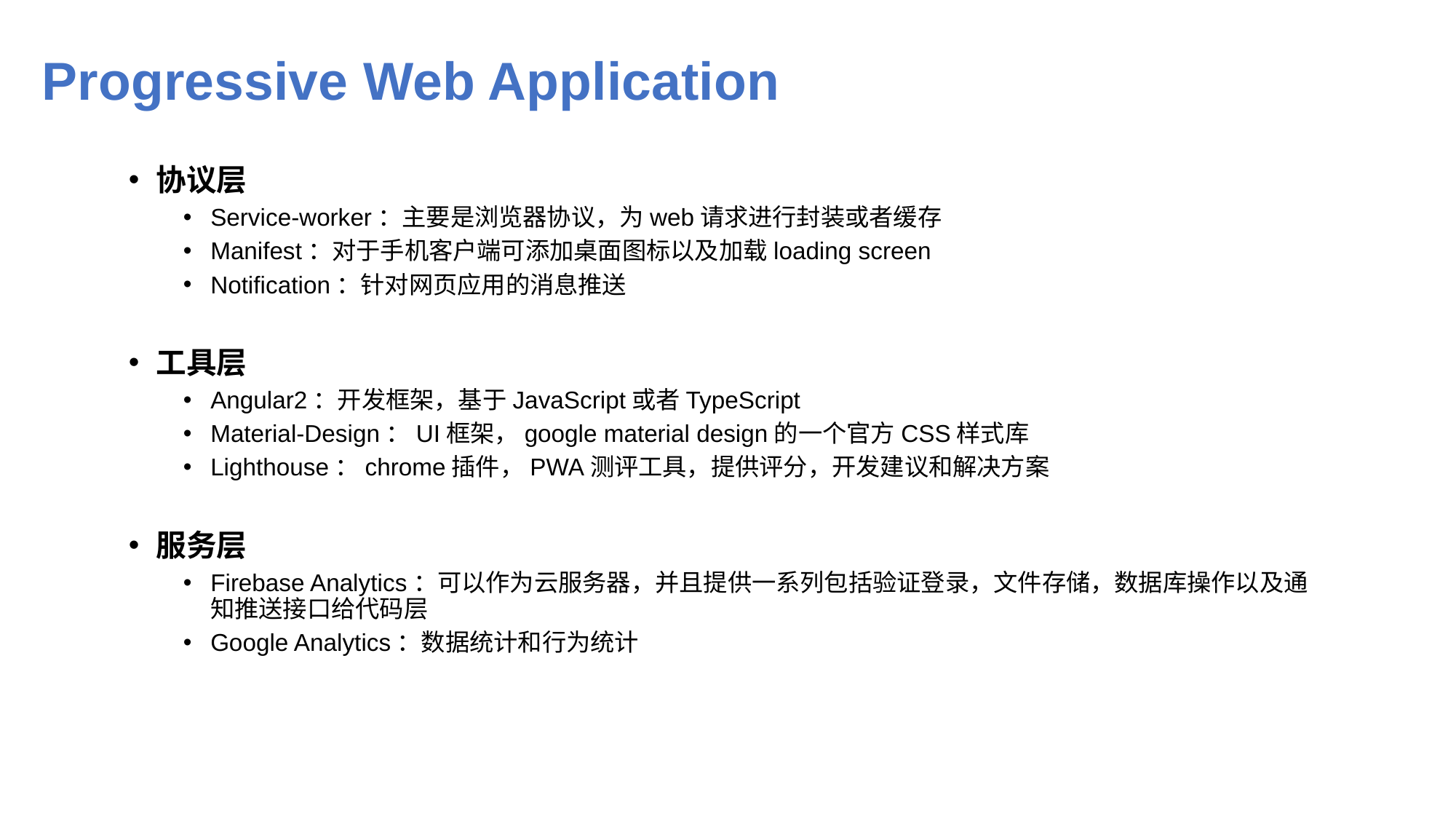

# Progressive Web Application
协议层
Service-worker：主要是浏览器协议，为web请求进行封装或者缓存
Manifest：对于手机客户端可添加桌面图标以及加载loading screen
Notification：针对网页应用的消息推送

工具层
Angular2：开发框架，基于JavaScript或者TypeScript
Material-Design：UI框架，google material design的一个官方CSS样式库
Lighthouse：chrome插件，PWA测评工具，提供评分，开发建议和解决方案

服务层
Firebase Analytics：可以作为云服务器，并且提供一系列包括验证登录，文件存储，数据库操作以及通知推送接口给代码层
Google Analytics：数据统计和行为统计